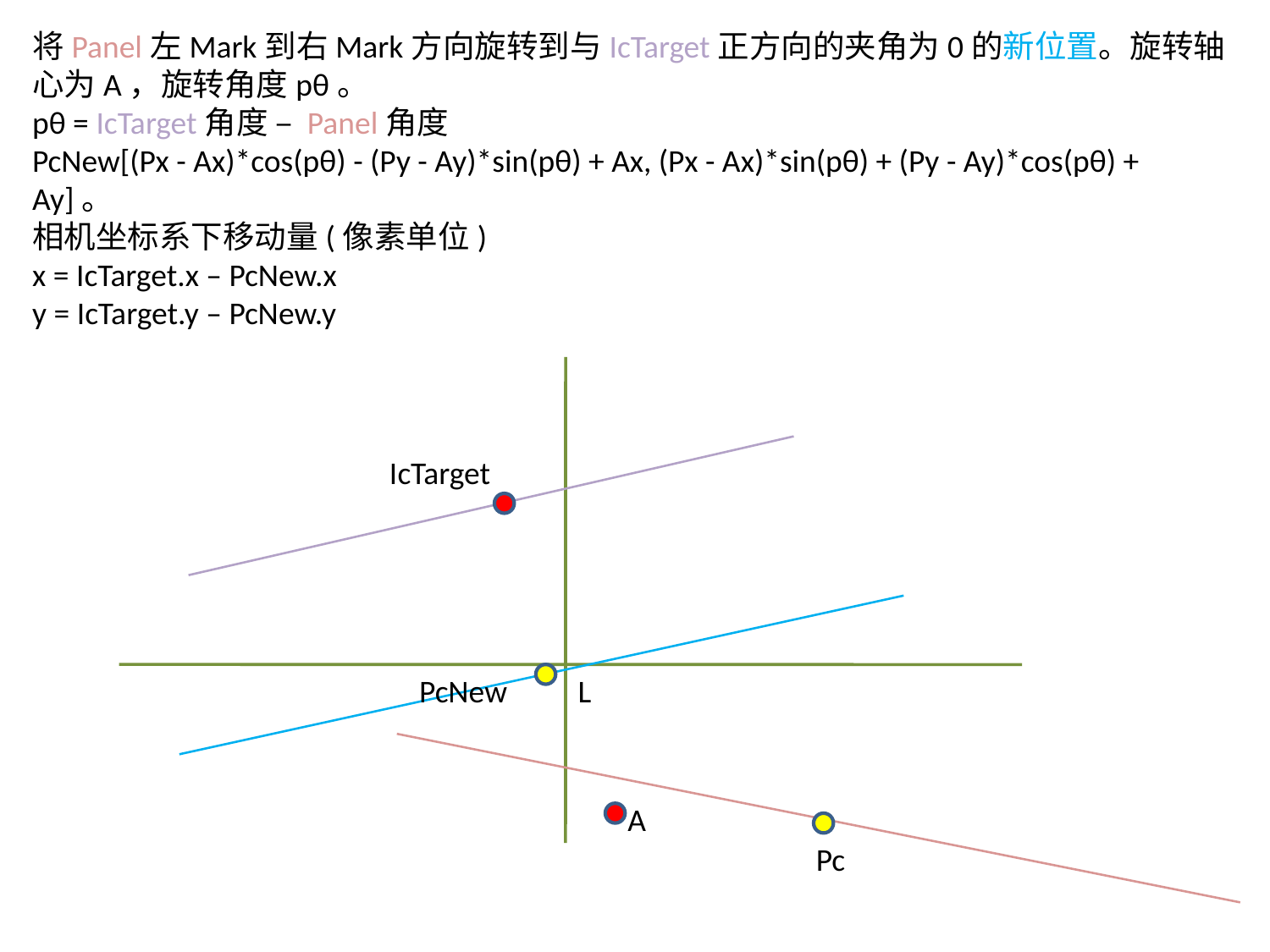

将Panel左Mark到右Mark方向旋转到与IcTarget正方向的夹角为0的新位置。旋转轴心为A，旋转角度pθ。
pθ = IcTarget角度 – Panel角度
PcNew[(Px - Ax)*cos(pθ) - (Py - Ay)*sin(pθ) + Ax, (Px - Ax)*sin(pθ) + (Py - Ay)*cos(pθ) + Ay]。
相机坐标系下移动量(像素单位)
x = IcTarget.x – PcNew.x
y = IcTarget.y – PcNew.y
IcTarget

PcNew

L
A

Pc